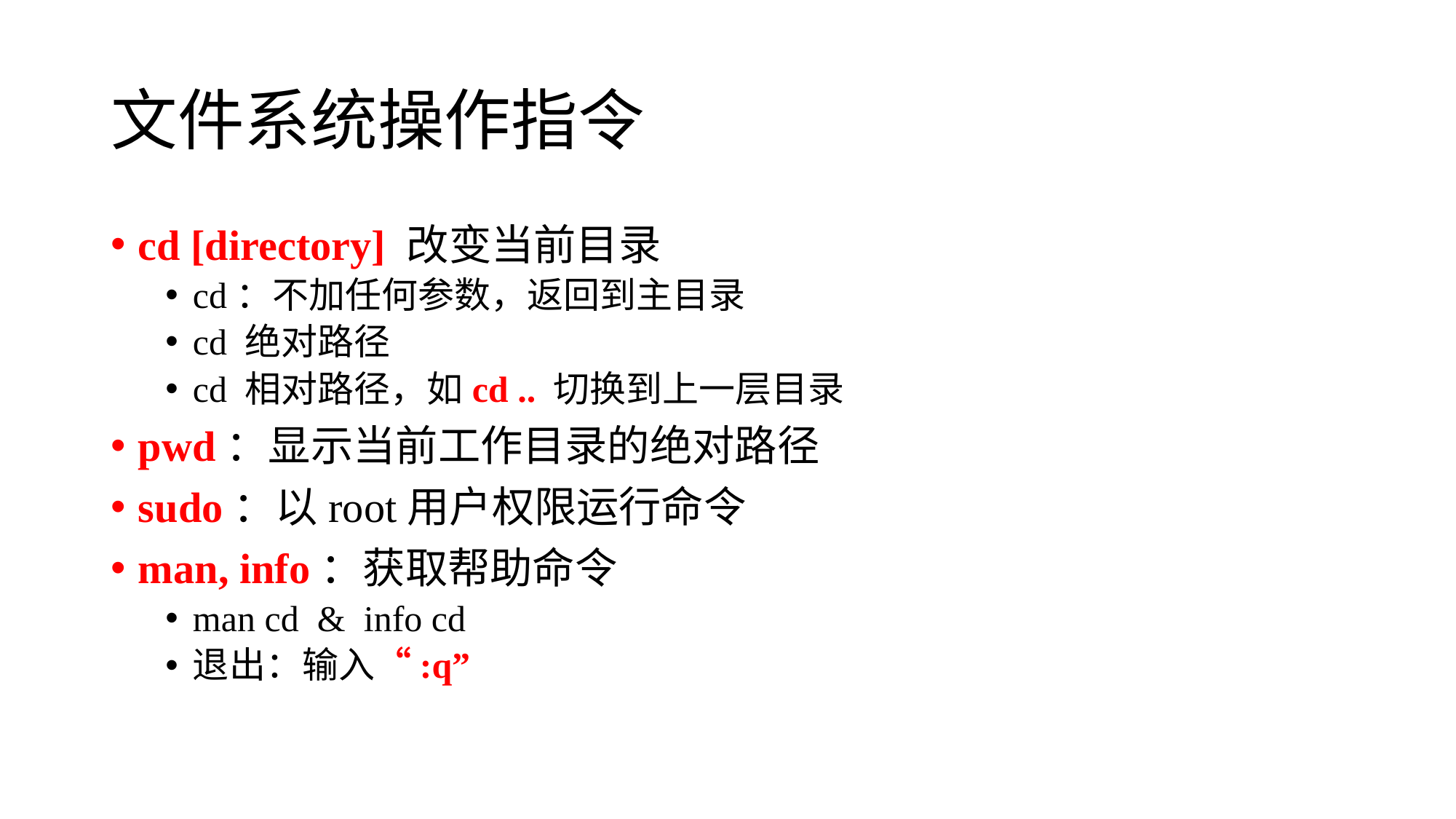

# 文件系统操作指令
cd [directory] 改变当前目录
cd：不加任何参数，返回到主目录
cd 绝对路径
cd 相对路径，如cd .. 切换到上一层目录
pwd：显示当前工作目录的绝对路径
sudo：以root用户权限运行命令
man, info：获取帮助命令
man cd  &  info cd
退出：输入“:q”